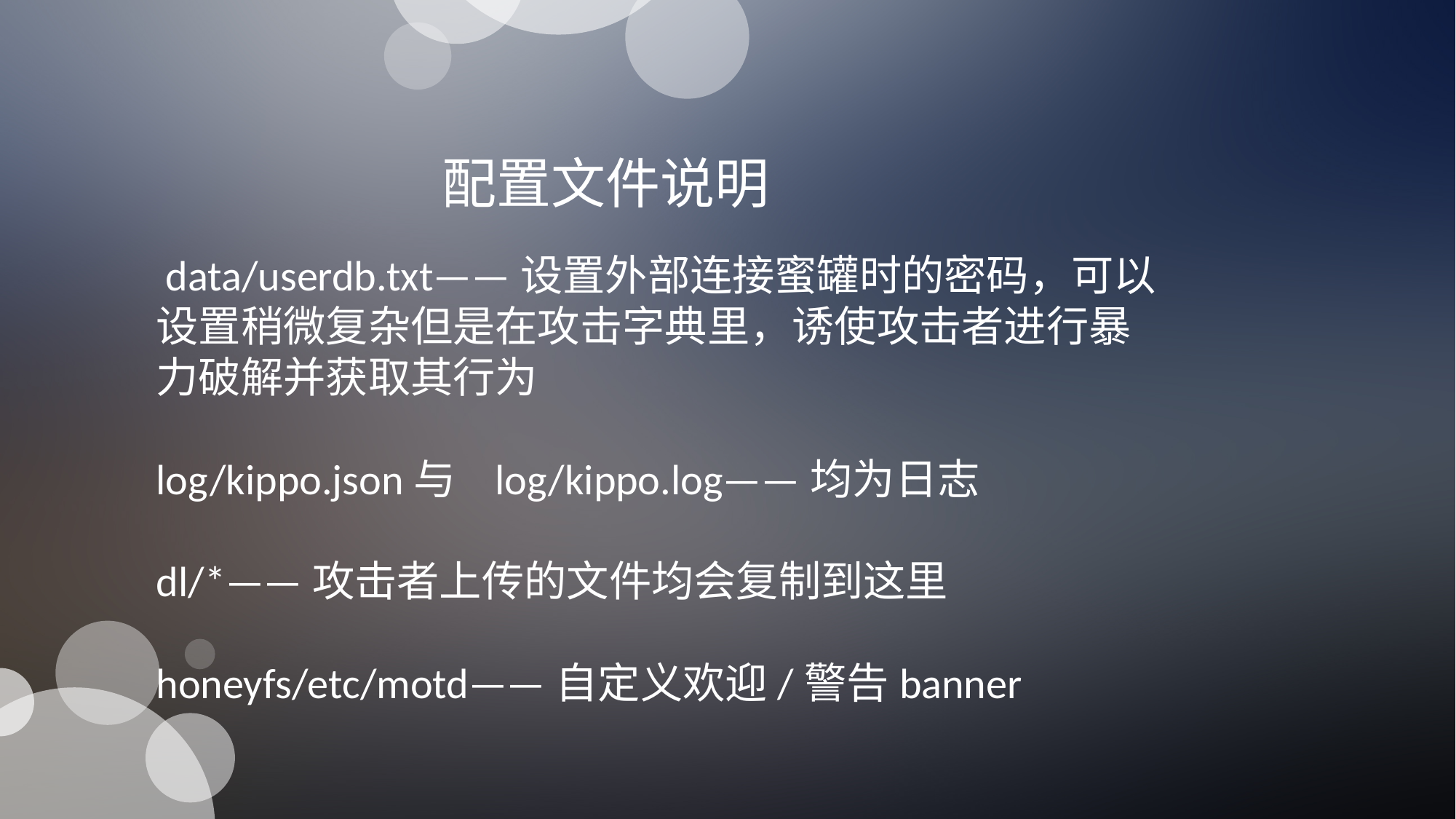

配置文件说明
 data/userdb.txt——设置外部连接蜜罐时的密码，可以设置稍微复杂但是在攻击字典里，诱使攻击者进行暴力破解并获取其行为

log/kippo.json与   log/kippo.log——均为日志

dl/*——攻击者上传的文件均会复制到这里

honeyfs/etc/motd——自定义欢迎/警告banner